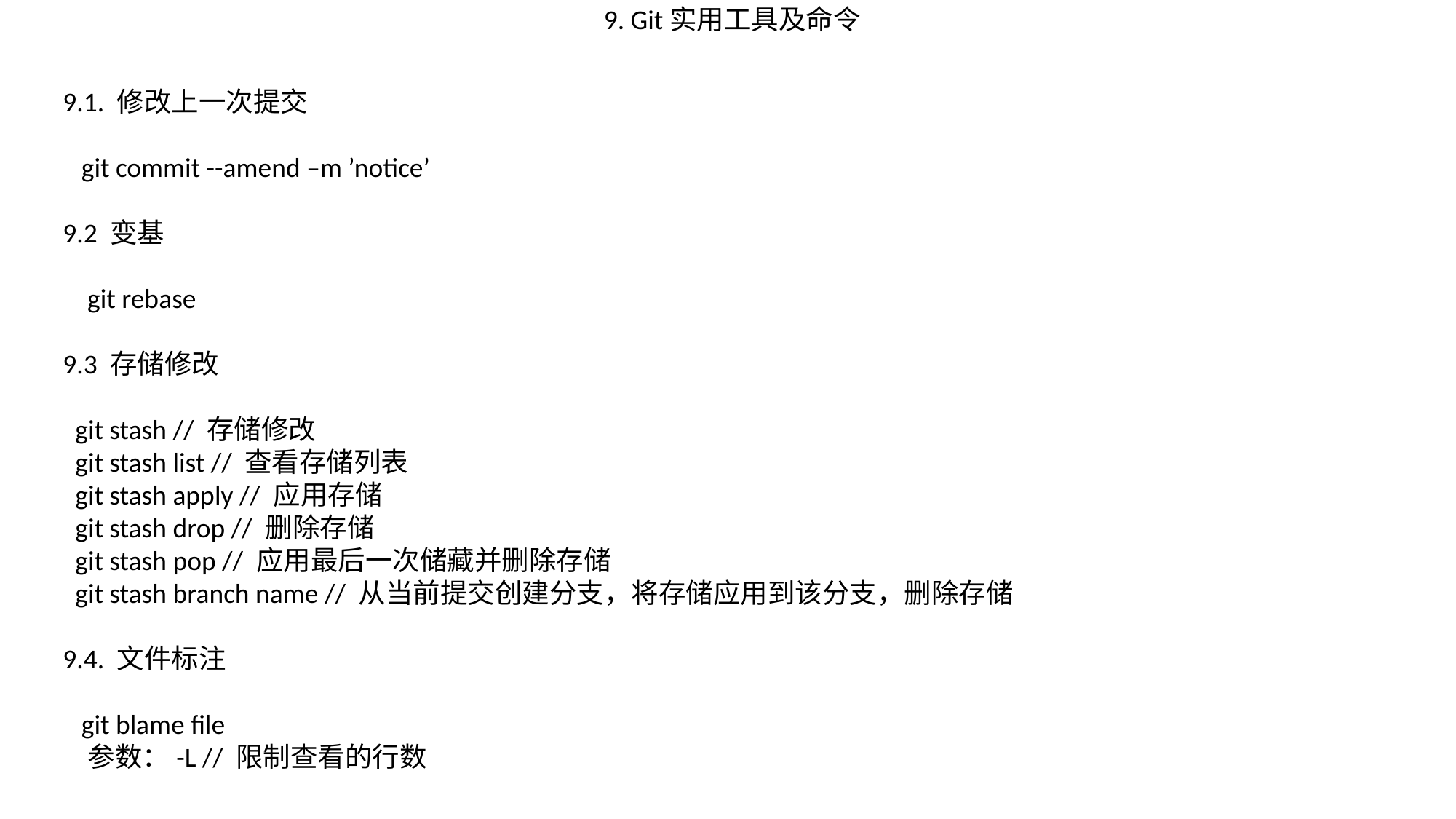

9. Git实用工具及命令
9.1. 修改上一次提交

   git commit --amend –m ’notice’

9.2 变基

    git rebase

9.3 存储修改

  git stash // 存储修改
  git stash list // 查看存储列表
  git stash apply // 应用存储
  git stash drop // 删除存储
  git stash pop // 应用最后一次储藏并删除存储
  git stash branch name // 从当前提交创建分支，将存储应用到该分支，删除存储

9.4. 文件标注

   git blame file
   参数：-L // 限制查看的行数